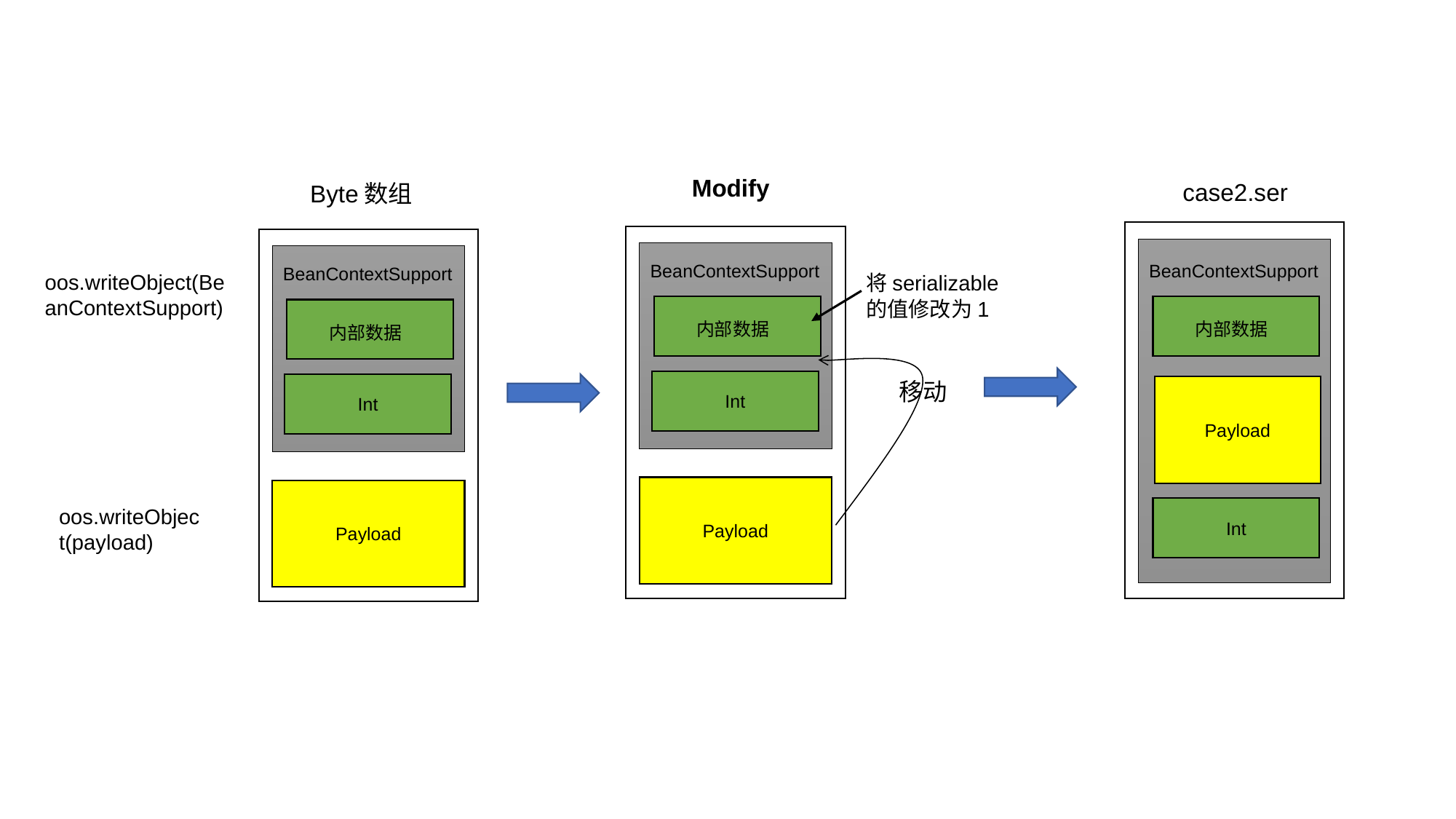

Modify
case2.ser
Byte数组

BeanContextSupport
BeanContextSupport
BeanContextSupport
oos.writeObject(Be
anContextSupport)
将serializable的值修改为1

内部数据
内部数据
内部数据

Int
移动
Int

Payload
Payload
Payload
oos.writeObject(payload)
Int